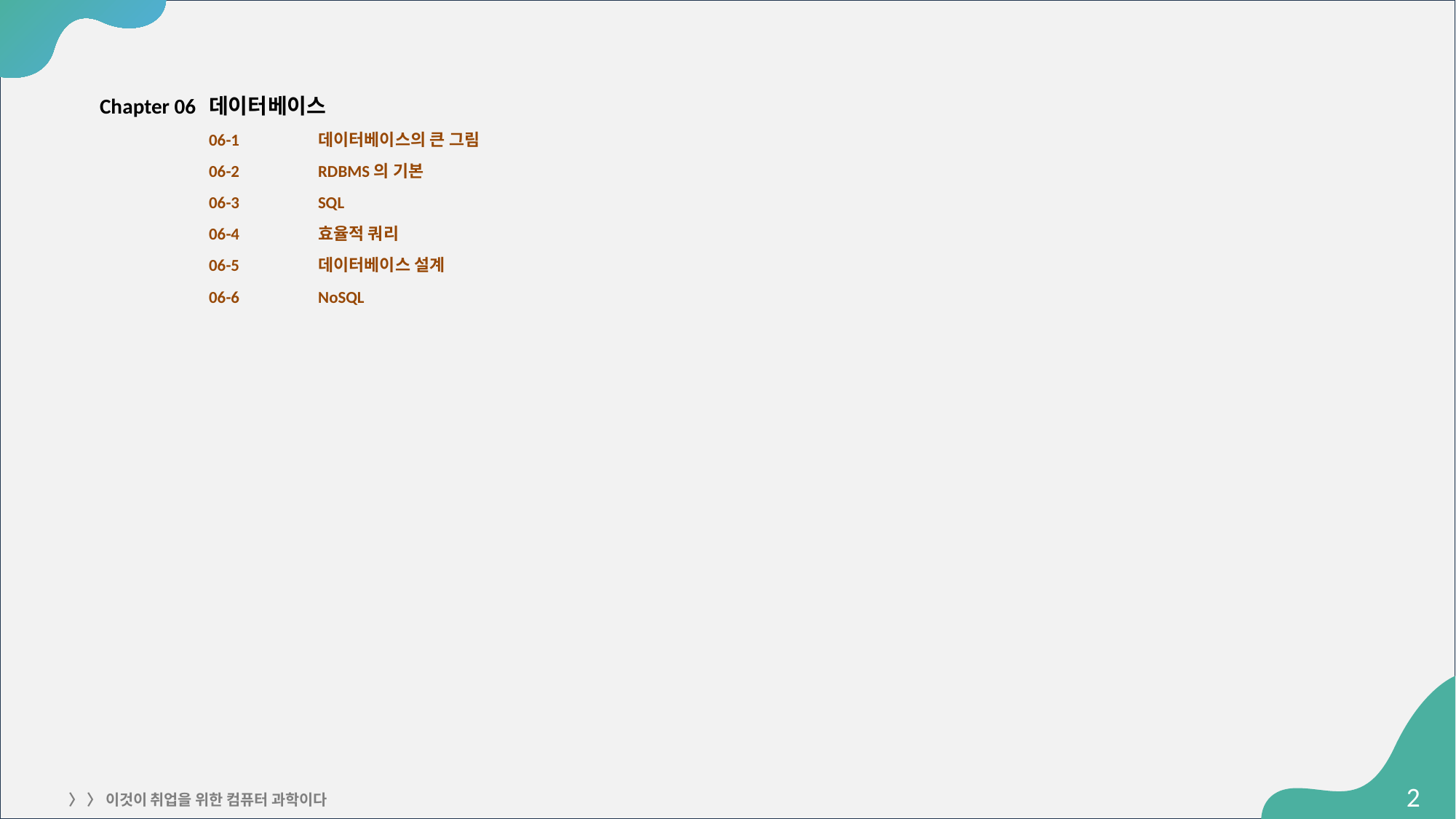

Chapter 06	데이터베이스
	06-1	데이터베이스의 큰 그림
	06-2	RDBMS의 기본
	06-3	SQL
	06-4	효율적 쿼리
	06-5	데이터베이스 설계
	06-6	NoSQL
2
〉 〉 이것이 취업을 위한 컴퓨터 과학이다